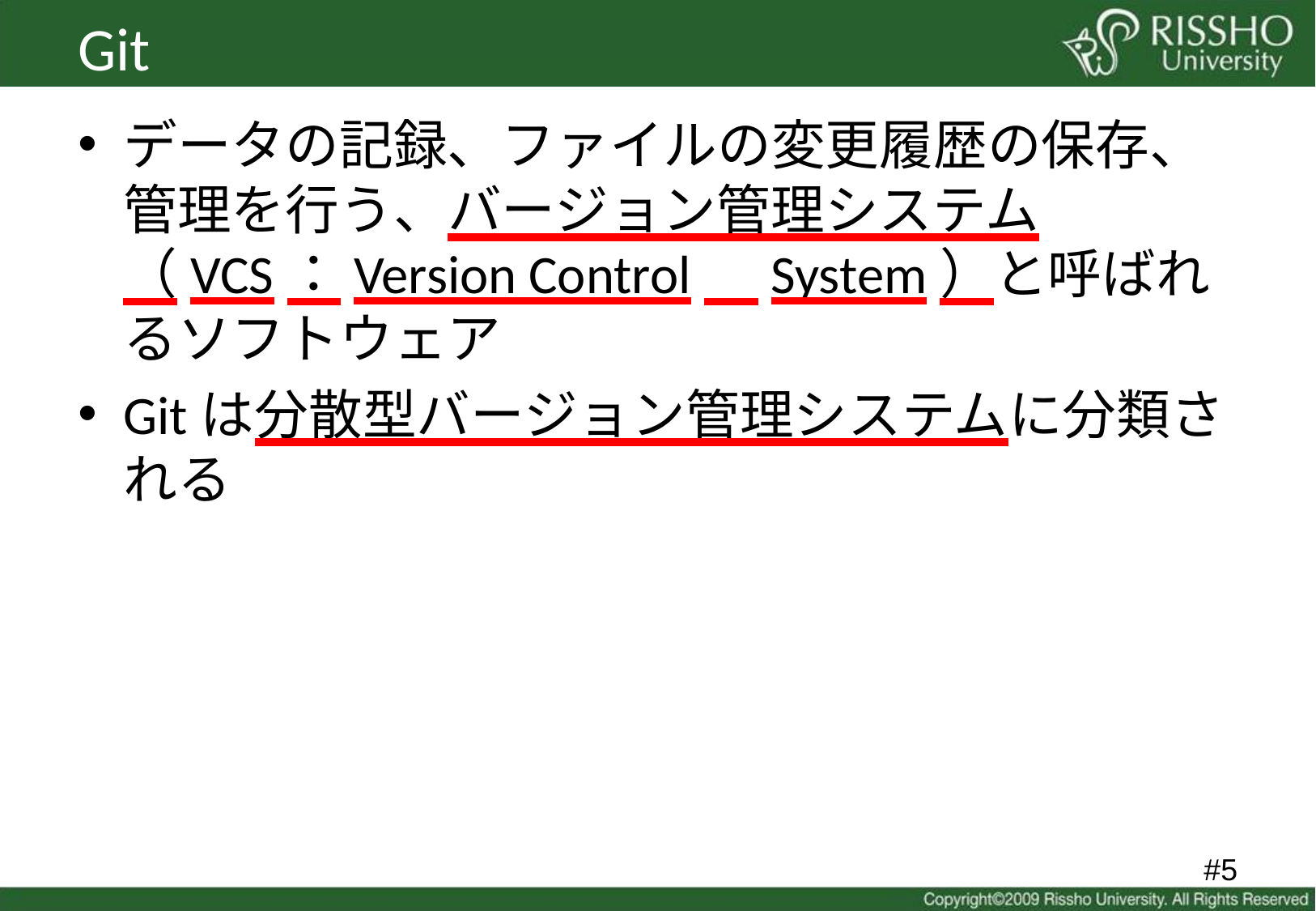

# Git
データの記録、ファイルの変更履歴の保存、管理を行う、バージョン管理システム（VCS：Version Control　System）と呼ばれるソフトウェア
Gitは分散型バージョン管理システムに分類される